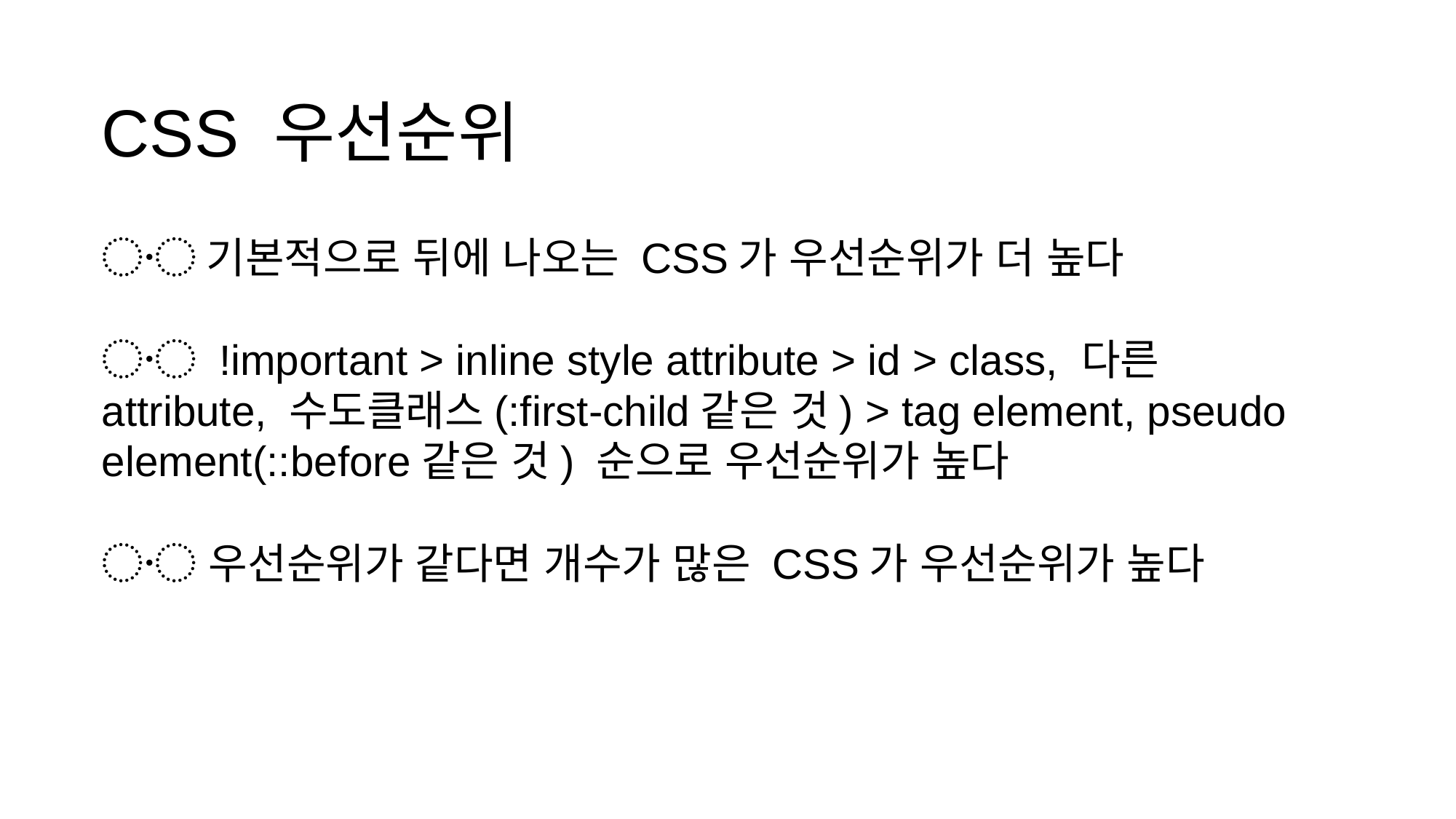

CSS 우선순위
〮 기본적으로 뒤에 나오는 CSS가 우선순위가 더 높다

〮 !important > inline style attribute > id > class, 다른 attribute, 수도클래스(:first-child같은 것) > tag element, pseudo element(::before같은 것) 순으로 우선순위가 높다

〮 우선순위가 같다면 개수가 많은 CSS가 우선순위가 높다